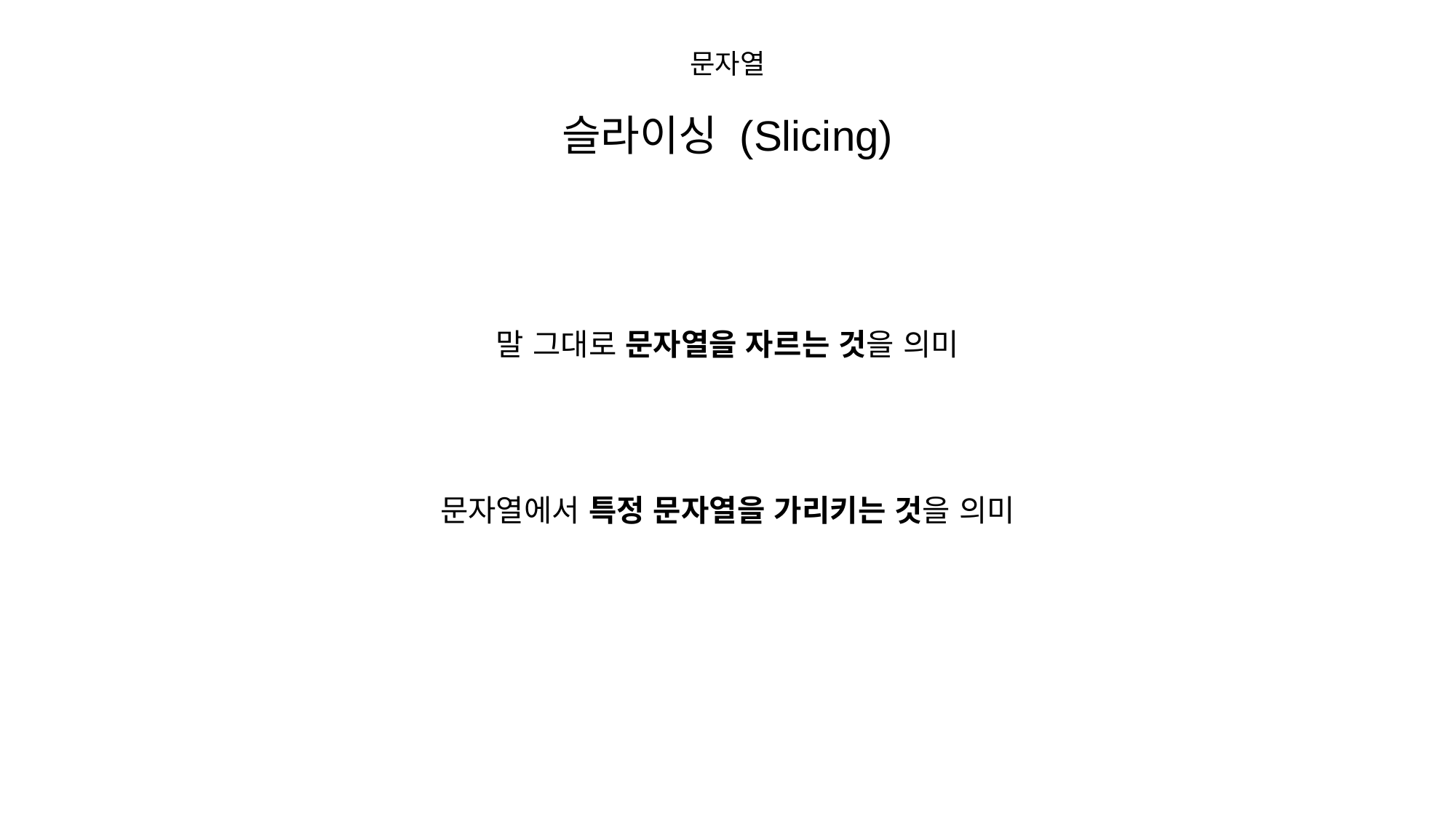

문자열
슬라이싱 (Slicing)
말 그대로 문자열을 자르는 것을 의미
문자열에서 특정 문자열을 가리키는 것을 의미